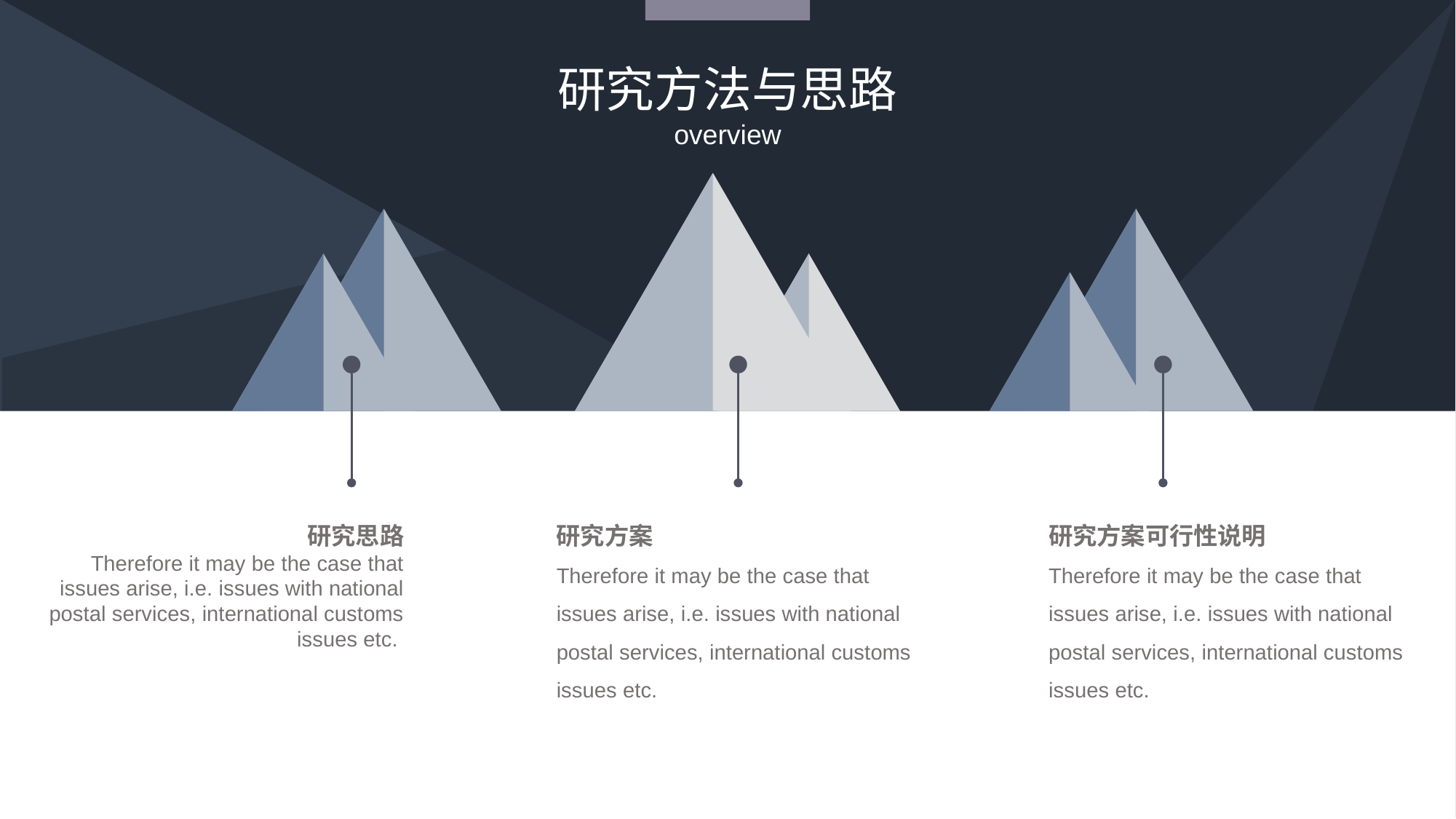

研究方法与思路
overview

研究思路
Therefore it may be the case that issues arise, i.e. issues with national postal services, international customs issues etc.
研究方案
Therefore it may be the case that issues arise, i.e. issues with national postal services, international customs issues etc.
研究方案可行性说明
Therefore it may be the case that issues arise, i.e. issues with national postal services, international customs issues etc.